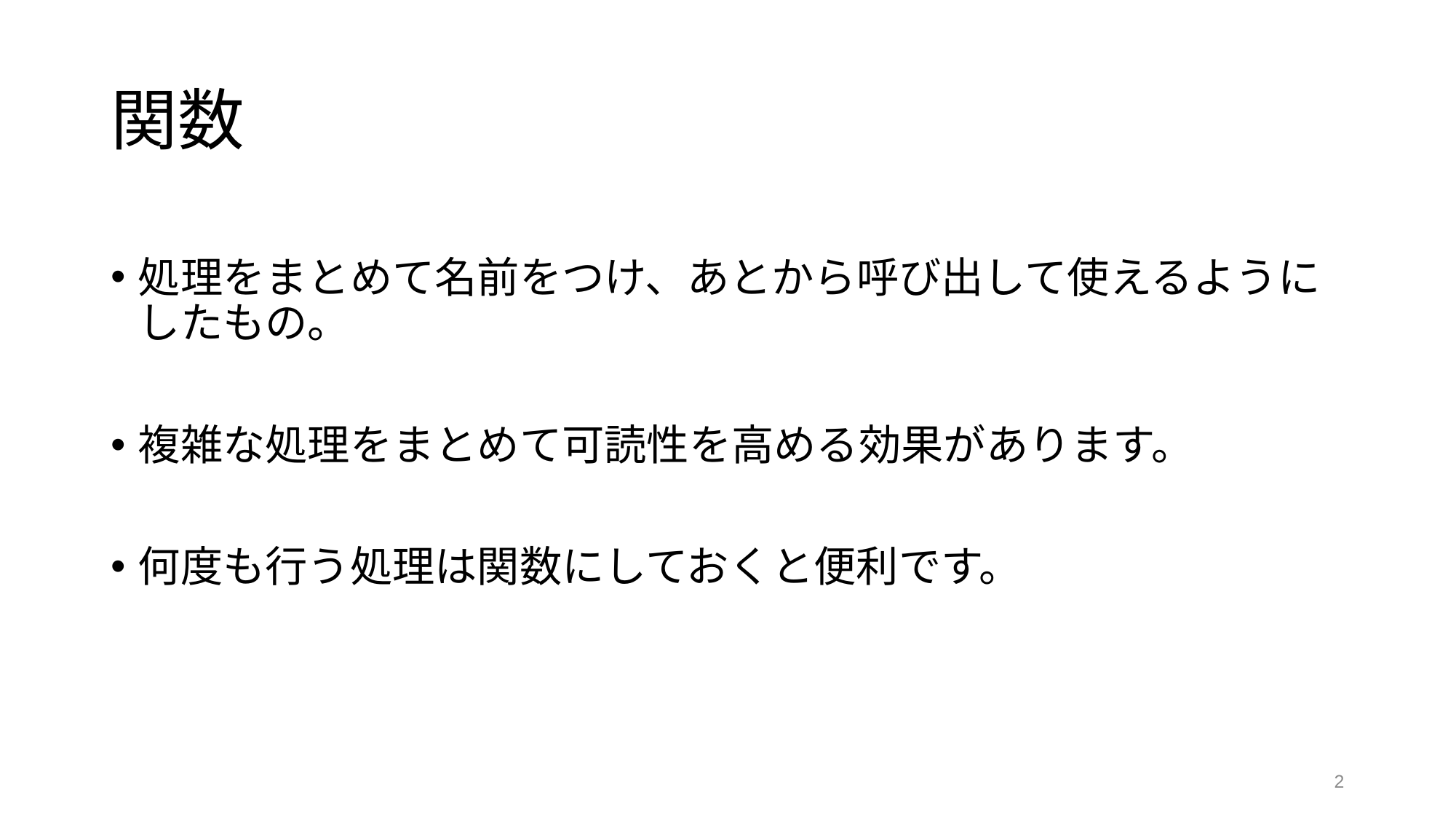

# 関数

処理をまとめて名前をつけ、あとから呼び出して使えるようにしたもの。

複雑な処理をまとめて可読性を高める効果があります。

何度も行う処理は関数にしておくと便利です。

2